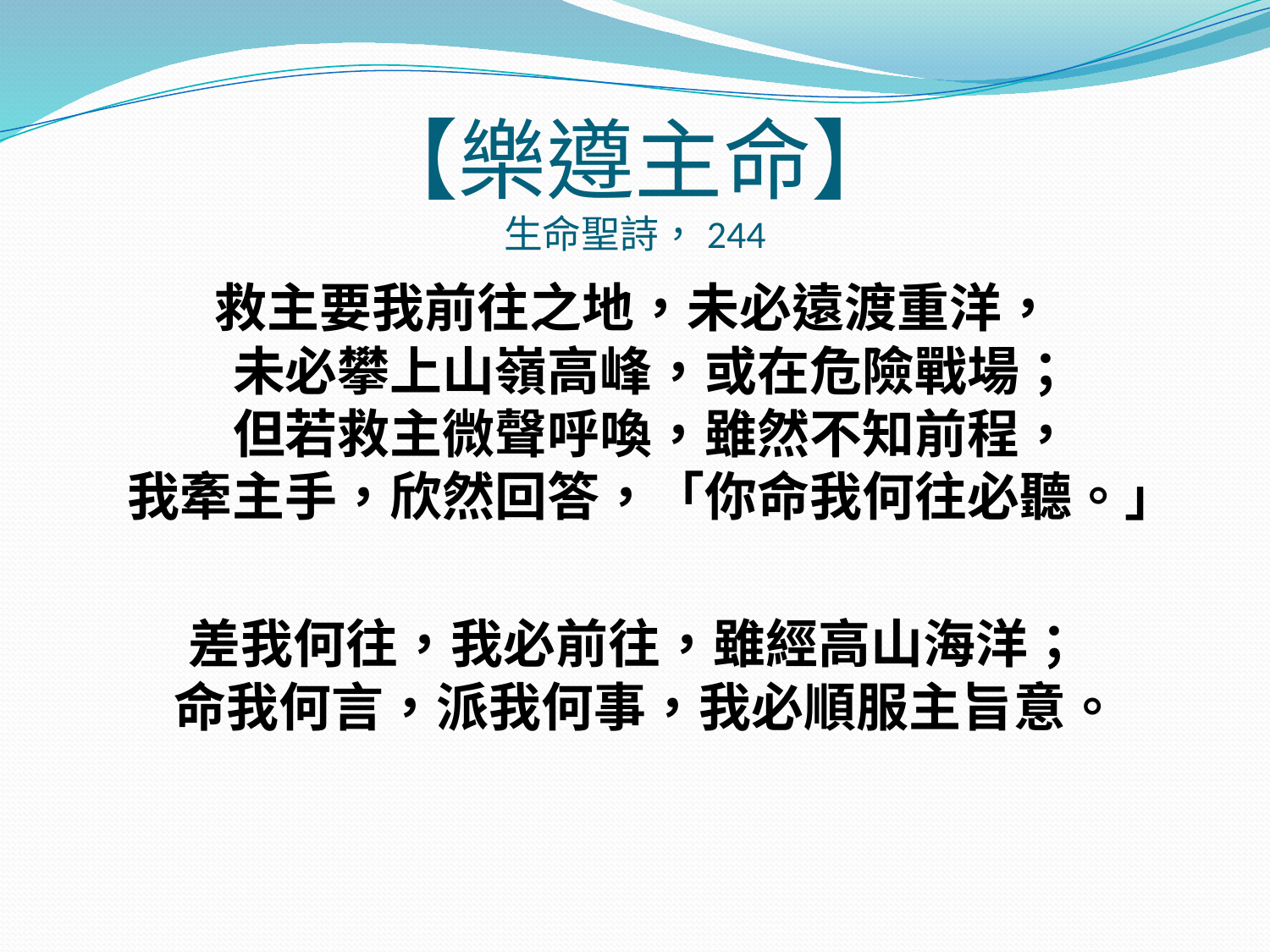

# 【樂遵主命】 生命聖詩，244
救主要我前往之地，未必遠渡重洋，
未必攀上山嶺高峰，或在危險戰場；
但若救主微聲呼喚，雖然不知前程，
我牽主手，欣然回答，「你命我何往必聽。」

差我何往，我必前往，雖經高山海洋；
命我何言，派我何事，我必順服主旨意。